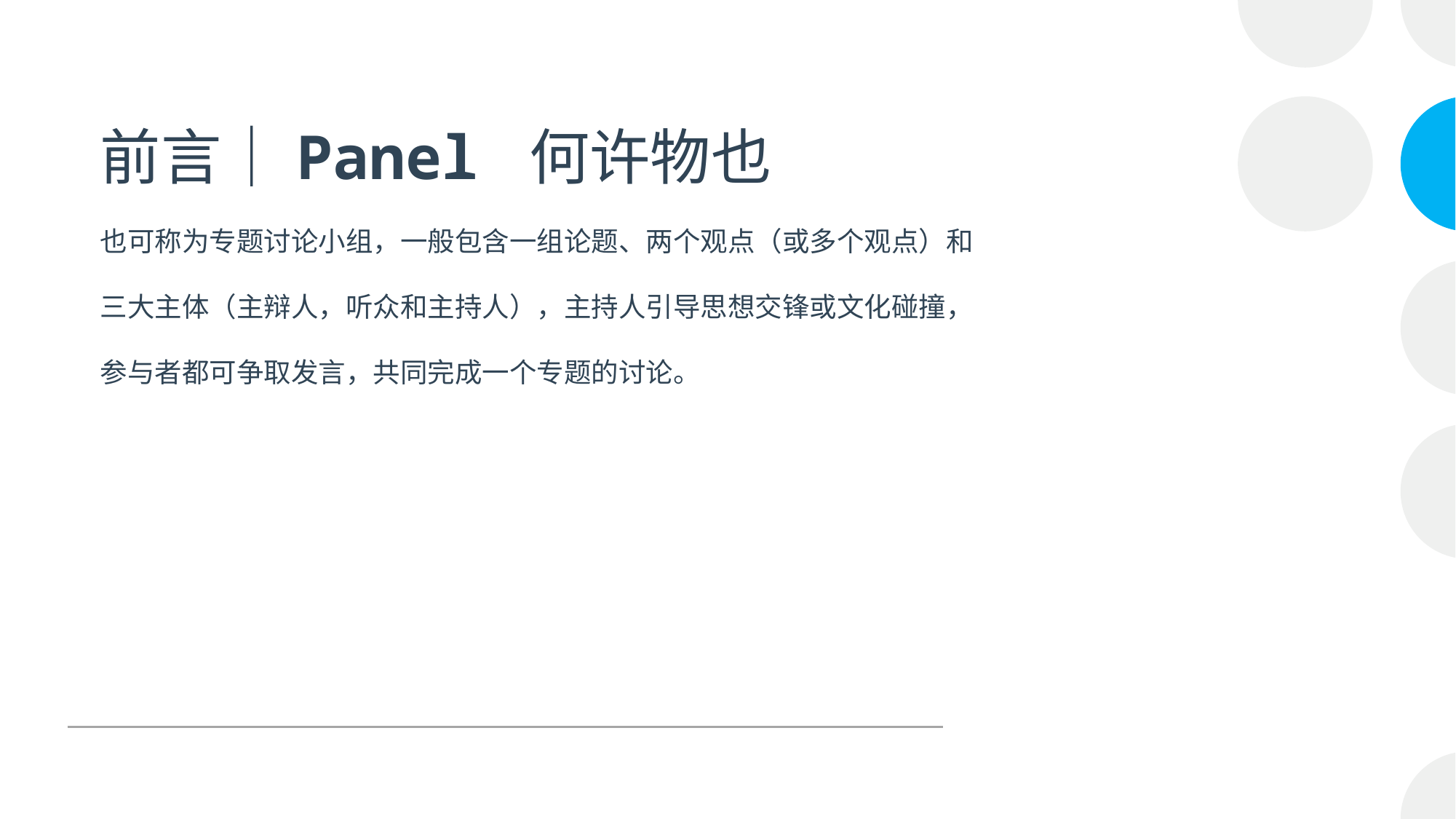

前言｜Panel 何许物也
也可称为专题讨论小组，一般包含一组论题、两个观点（或多个观点）和三大主体（主辩人，听众和主持人），主持人引导思想交锋或文化碰撞，参与者都可争取发言，共同完成一个专题的讨论。